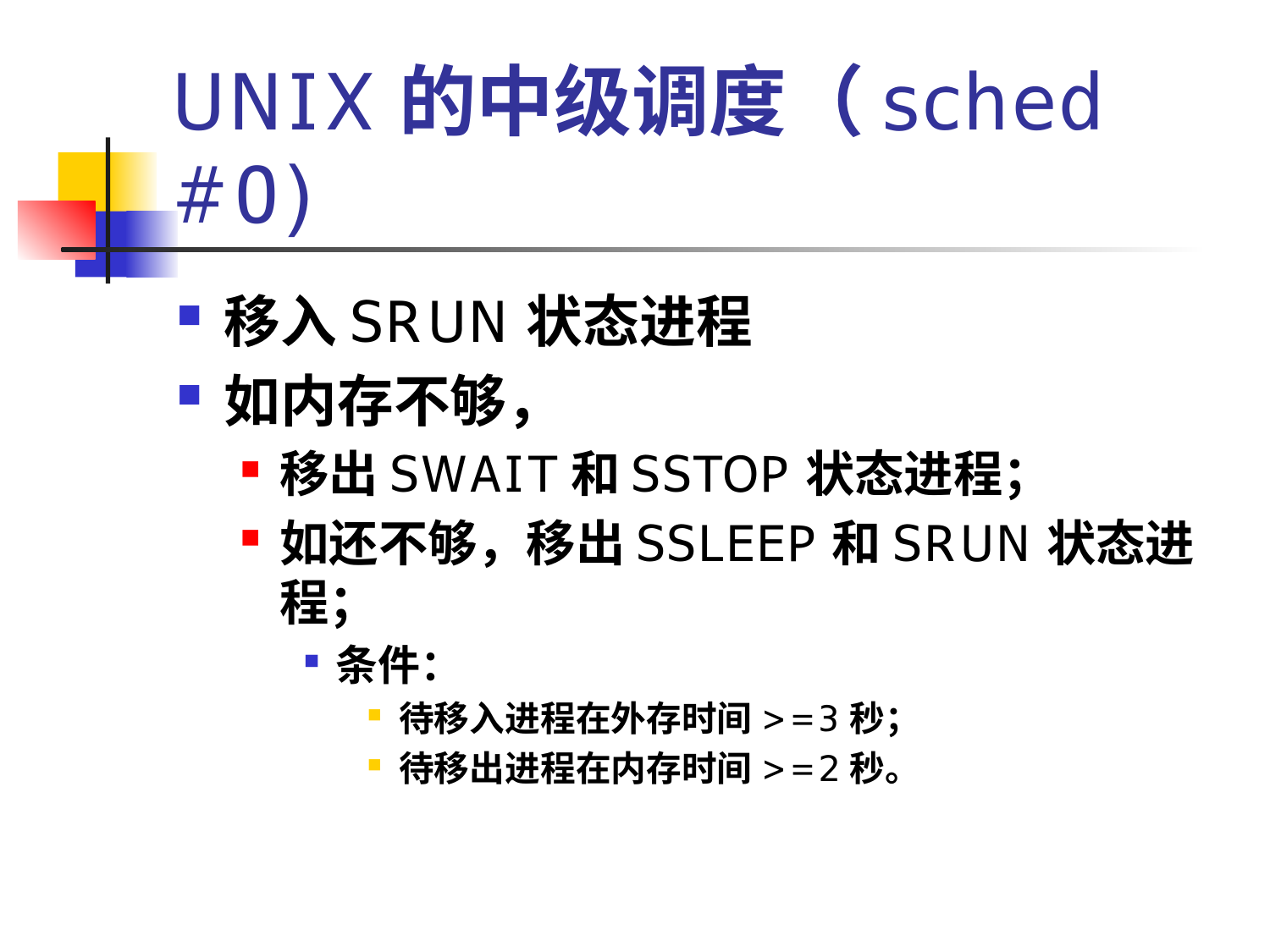

# UNIX的中级调度（sched #0)
移入SRUN状态进程
如内存不够，
移出SWAIT和SSTOP状态进程；
如还不够，移出SSLEEP和SRUN状态进程；
条件：
待移入进程在外存时间>=3秒；
待移出进程在内存时间>=2秒。